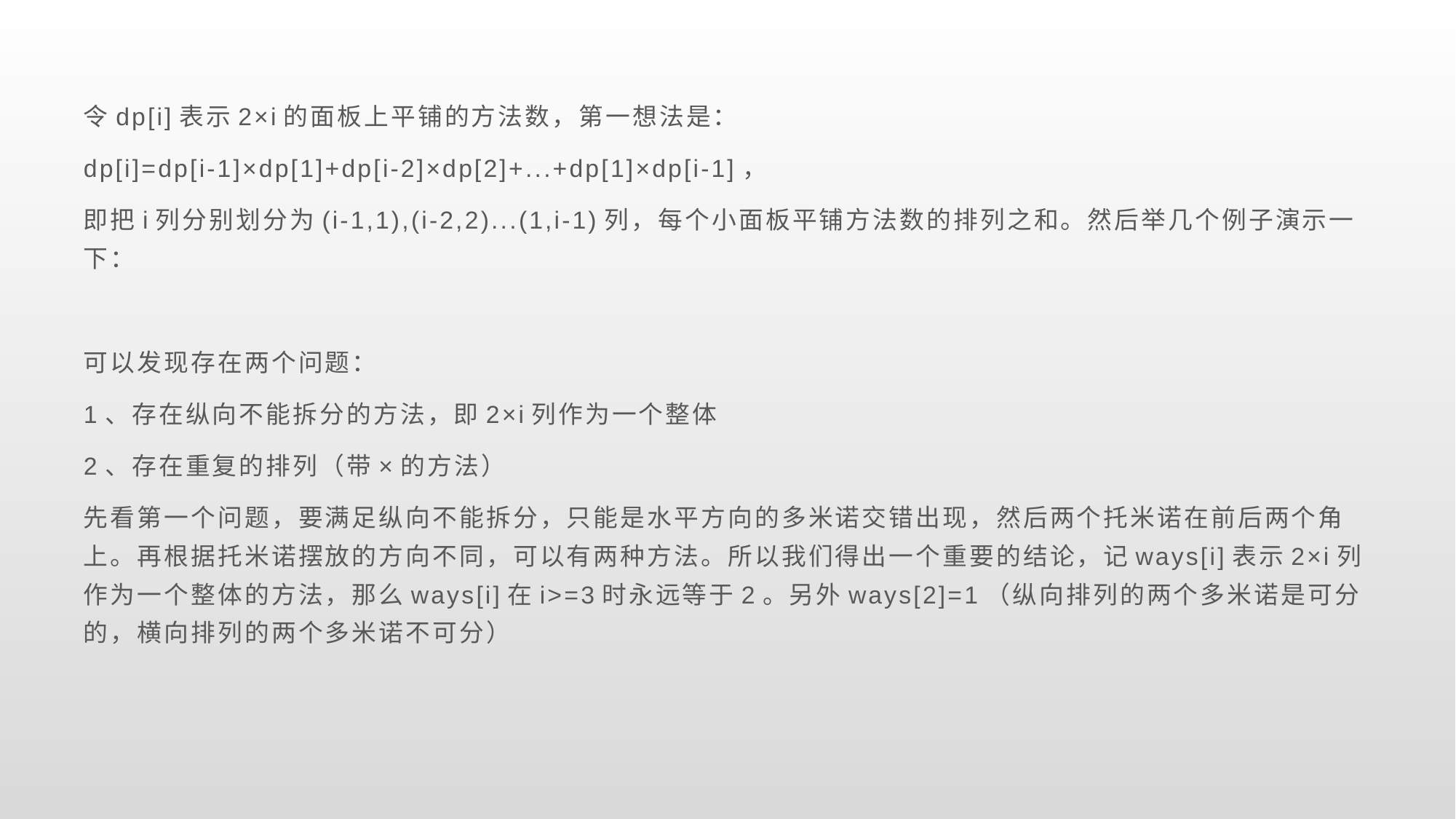

令dp[i]表示2×i的面板上平铺的方法数，第一想法是：
dp[i]=dp[i-1]×dp[1]+dp[i-2]×dp[2]+...+dp[1]×dp[i-1]，
即把i列分别划分为(i-1,1),(i-2,2)...(1,i-1)列，每个小面板平铺方法数的排列之和。然后举几个例子演示一下：

可以发现存在两个问题：
1、存在纵向不能拆分的方法，即2×i列作为一个整体
2、存在重复的排列（带×的方法）
先看第一个问题，要满足纵向不能拆分，只能是水平方向的多米诺交错出现，然后两个托米诺在前后两个角上。再根据托米诺摆放的方向不同，可以有两种方法。所以我们得出一个重要的结论，记ways[i]表示2×i列作为一个整体的方法，那么ways[i]在i>=3时永远等于2。另外ways[2]=1（纵向排列的两个多米诺是可分的，横向排列的两个多米诺不可分）